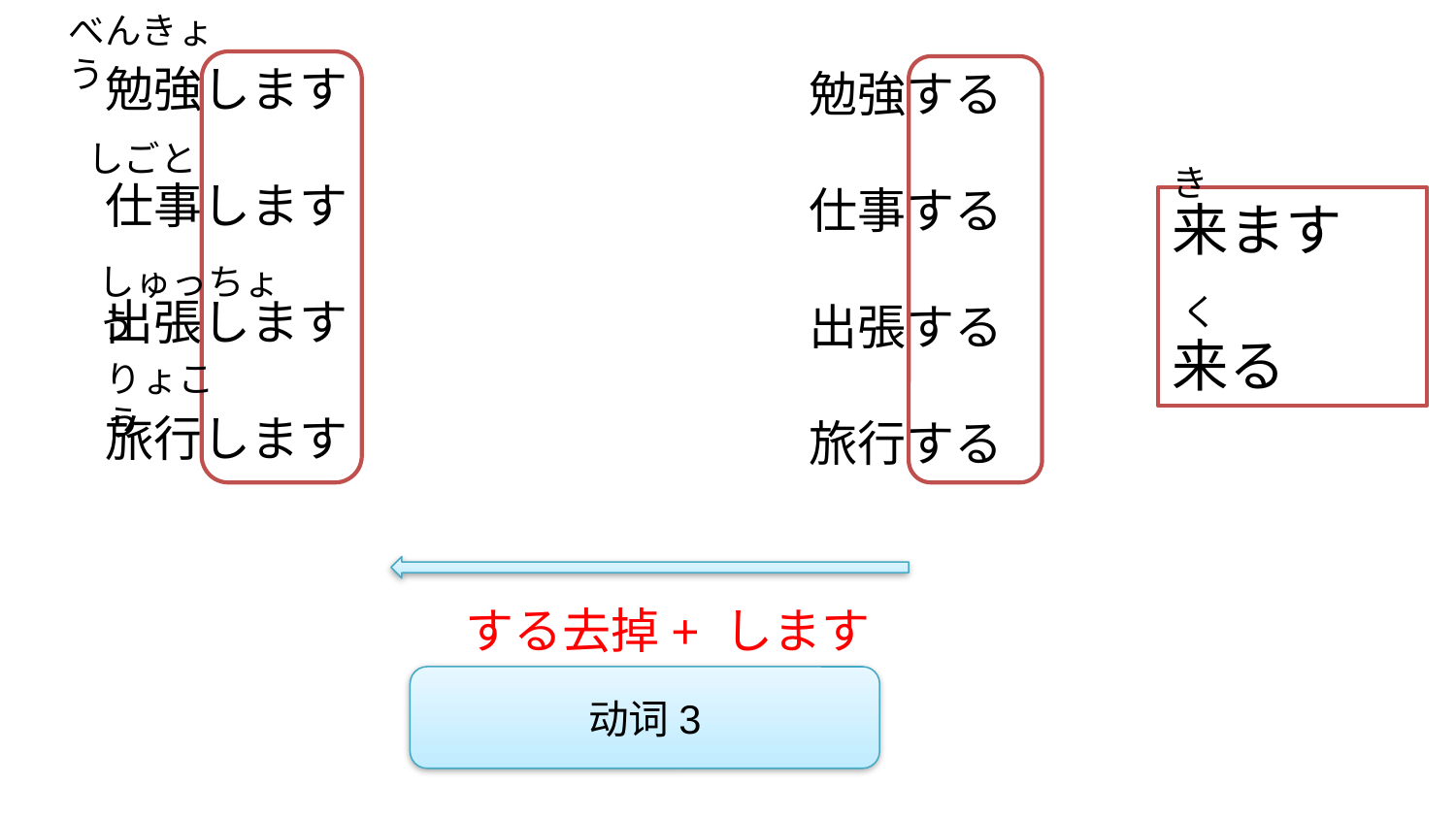

べんきょう
勉強します

仕事します

出張します

旅行します

勉強する

仕事する

出張する

旅行する

しごと
き
来ます

来る
しゅっちょう
く
りょこう

する去掉+ します
动词3